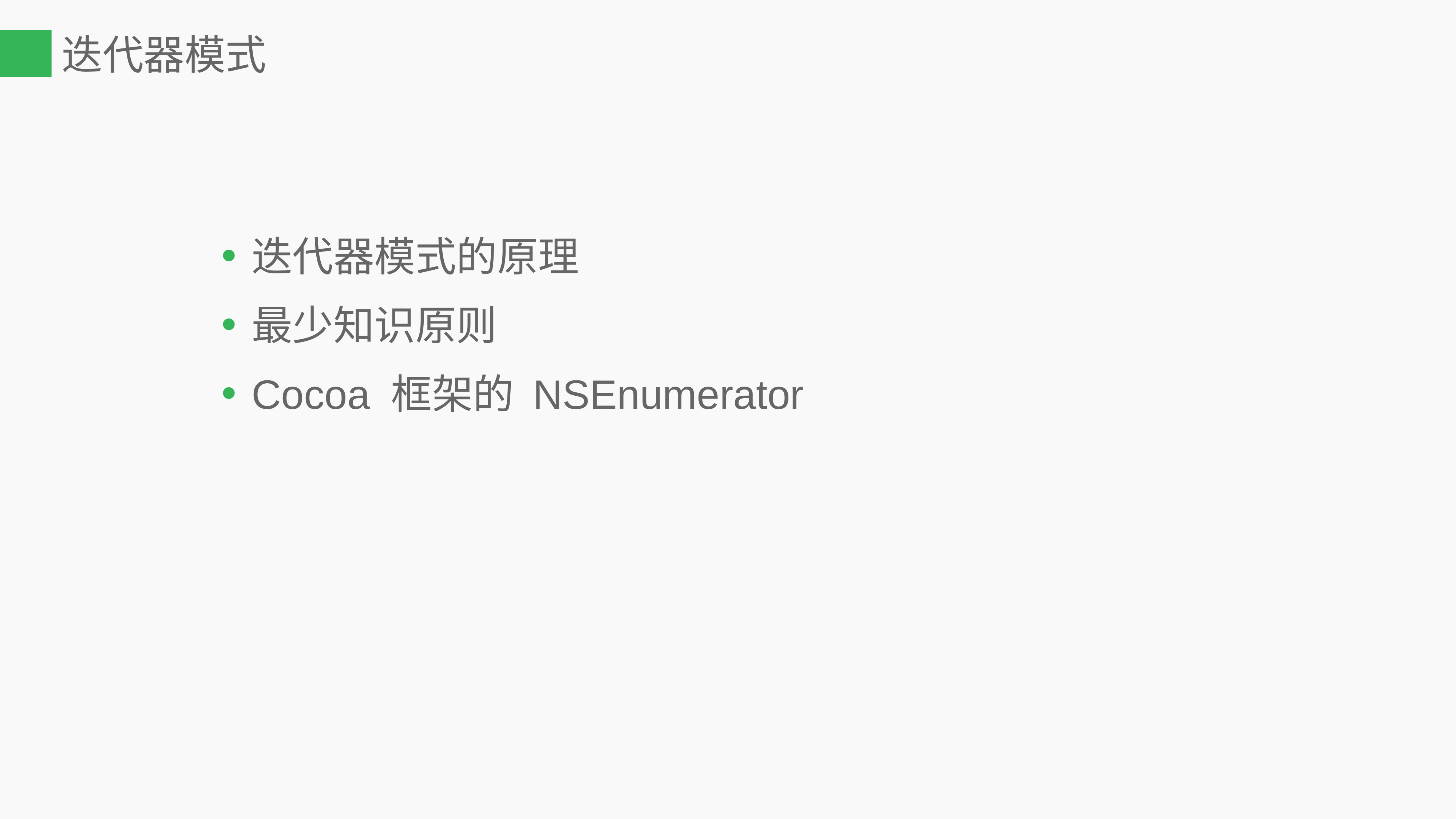

# 迭代器模式
迭代器模式的原理
最少知识原则
Cocoa 框架的 NSEnumerator